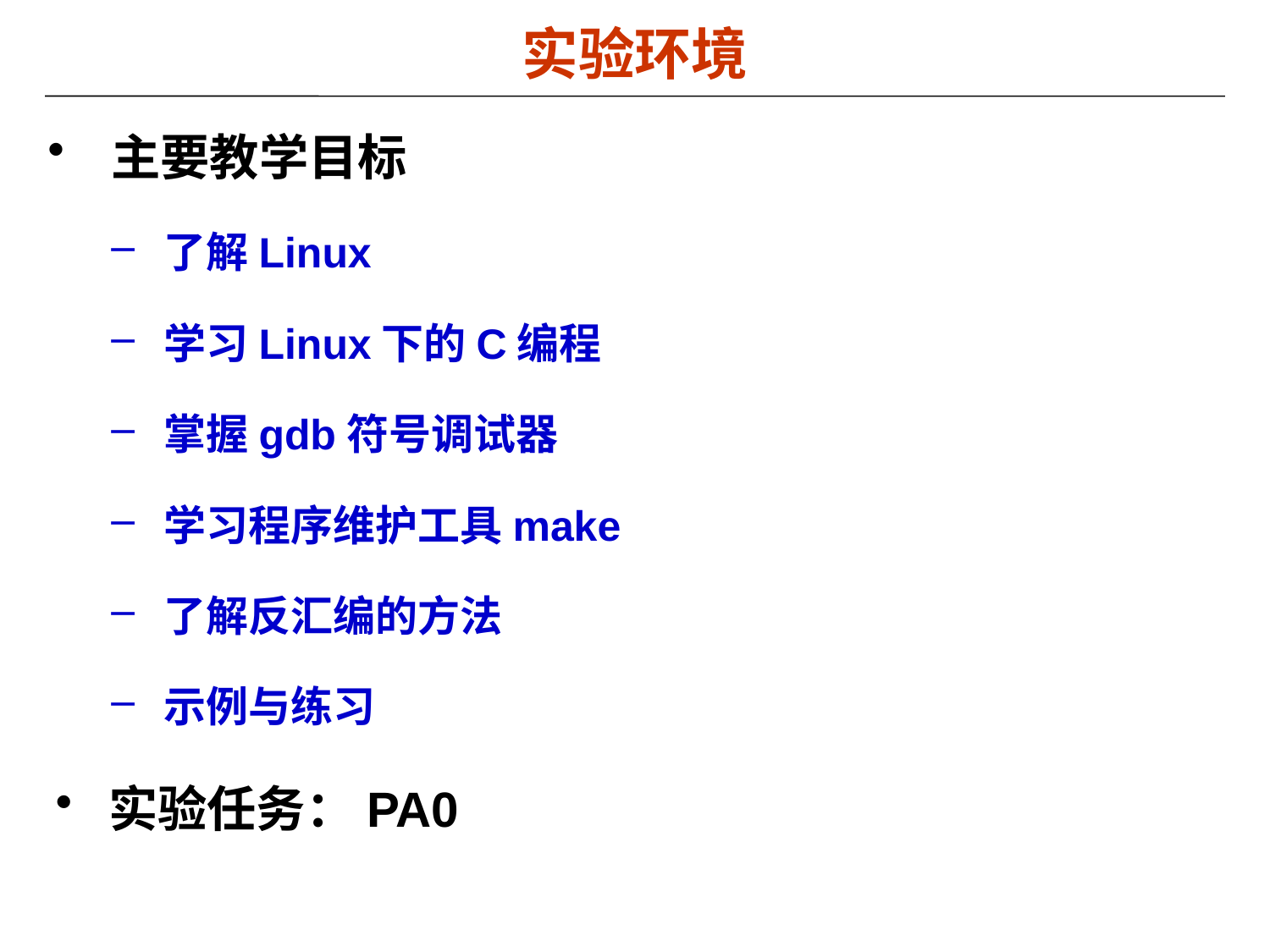

实验环境
主要教学目标
了解Linux
学习Linux下的C编程
掌握gdb符号调试器
学习程序维护工具make
了解反汇编的方法
示例与练习
实验任务：PA0